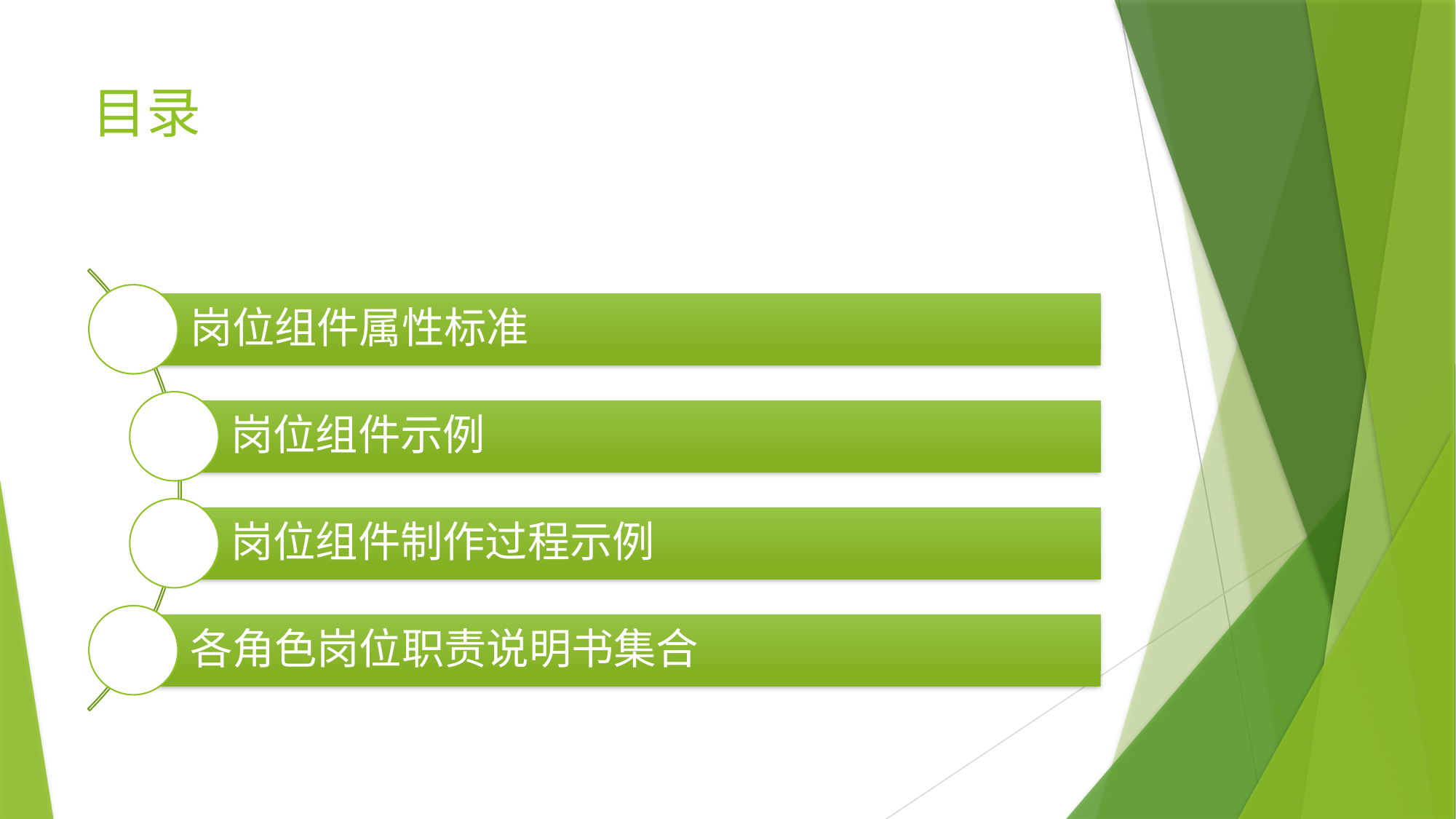

# 目录
岗位组件属性标准
岗位组件示例
岗位组件制作过程示例
各角色岗位职责说明书集合